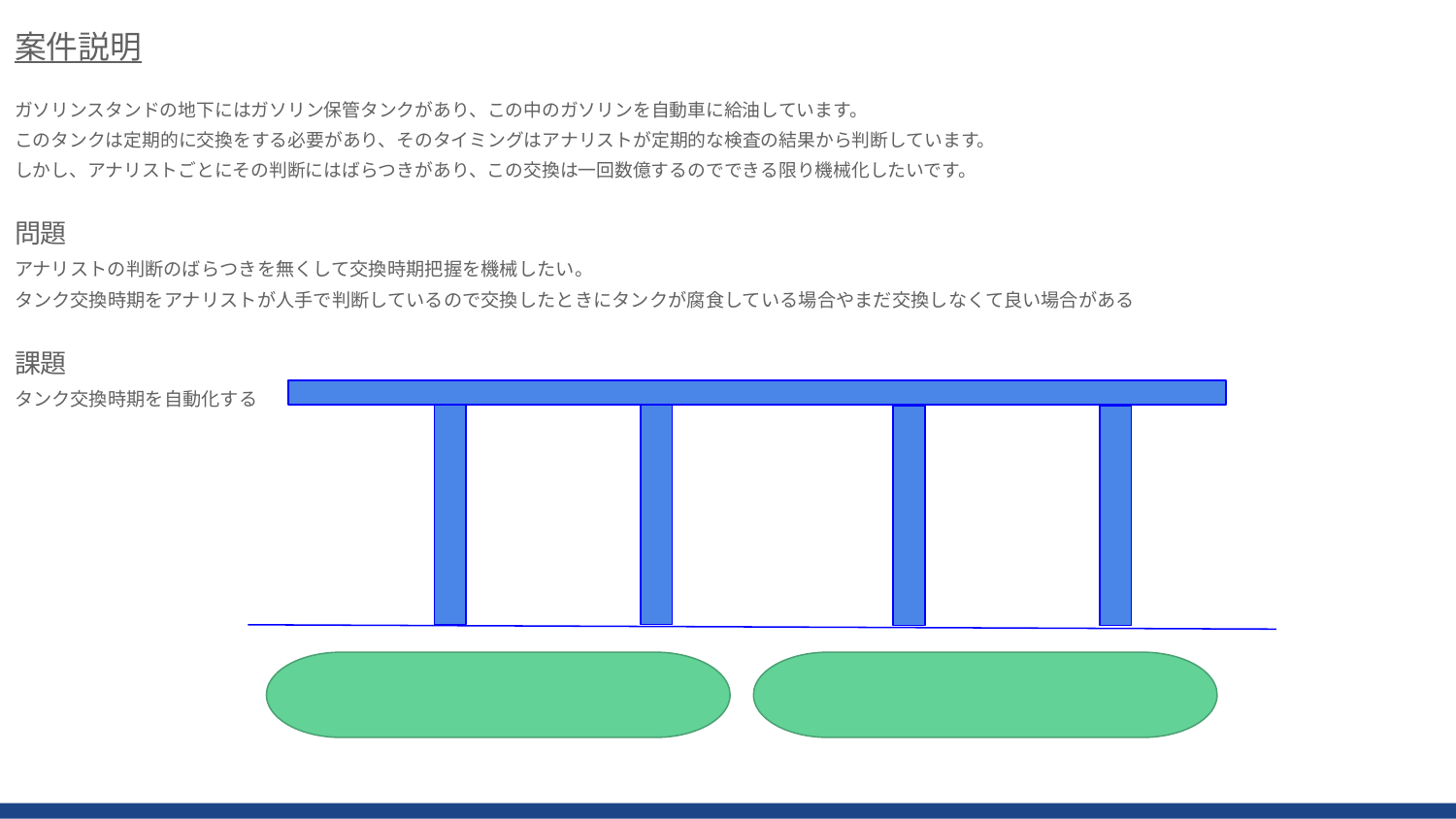

案件説明
ガソリンスタンドの地下にはガソリン保管タンクがあり、この中のガソリンを自動車に給油しています。
このタンクは定期的に交換をする必要があり、そのタイミングはアナリストが定期的な検査の結果から判断しています。
しかし、アナリストごとにその判断にはばらつきがあり、この交換は一回数億するのでできる限り機械化したいです。
問題
アナリストの判断のばらつきを無くして交換時期把握を機械したい。
タンク交換時期をアナリストが人手で判断しているので交換したときにタンクが腐食している場合やまだ交換しなくて良い場合がある
課題
タンク交換時期を自動化する